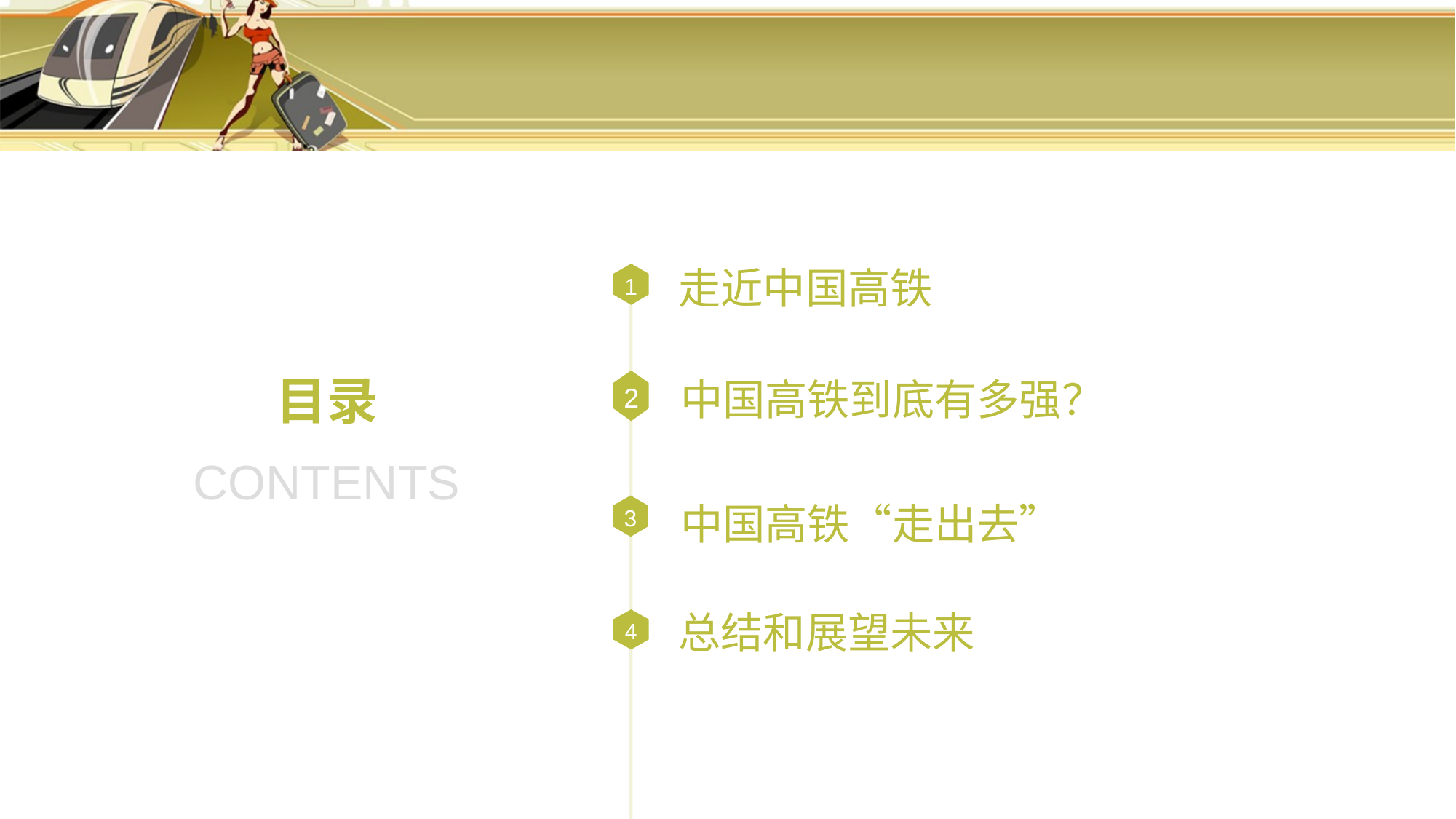

走近中国高铁
1
目录
2
中国高铁到底有多强？
CONTENTS
3
中国高铁“走出去”
4

总结和展望未来